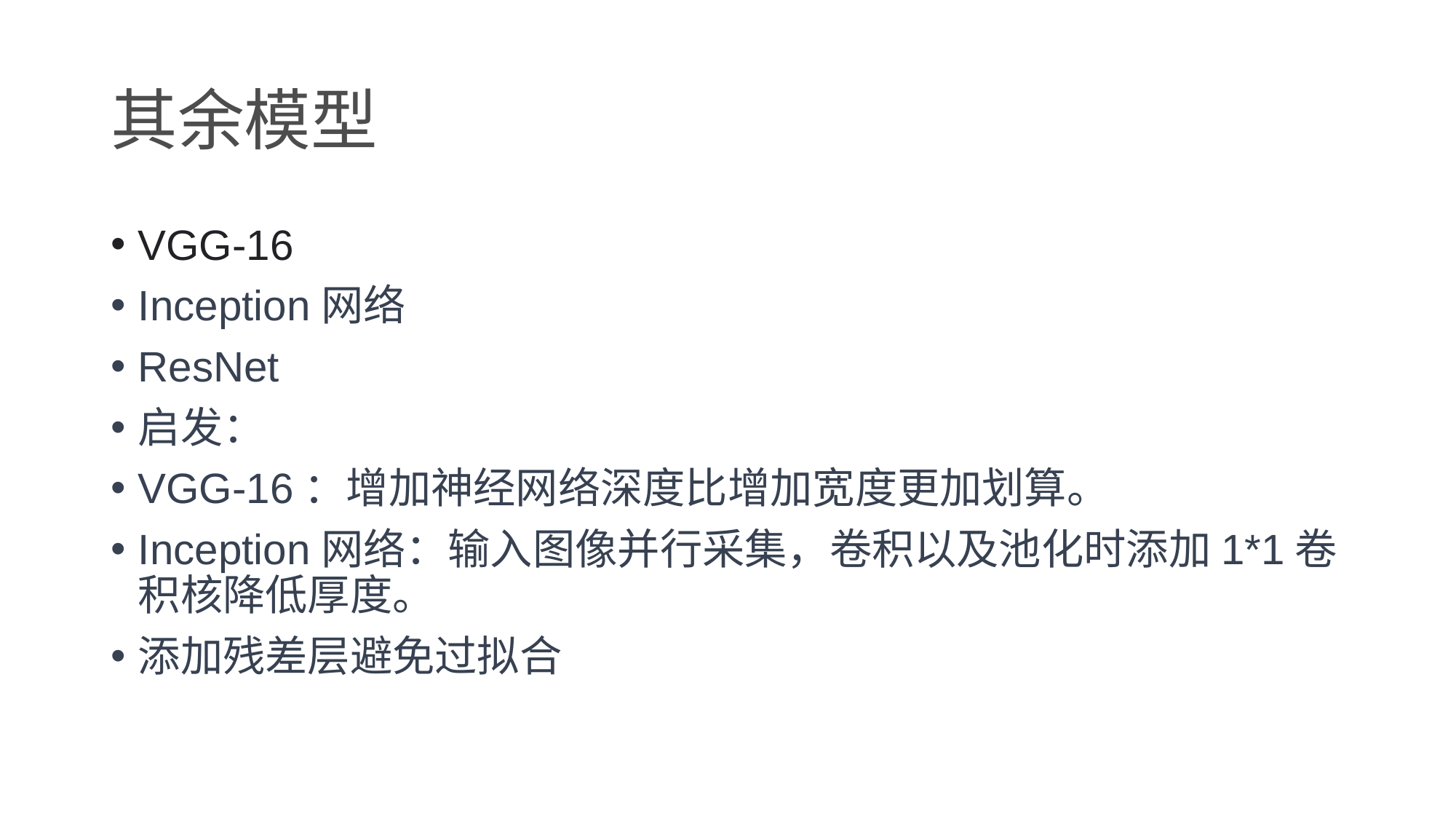

# 其余模型
VGG-16
Inception网络
ResNet
启发：
VGG-16：增加神经网络深度比增加宽度更加划算。
Inception网络：输入图像并行采集，卷积以及池化时添加1*1卷积核降低厚度。
添加残差层避免过拟合